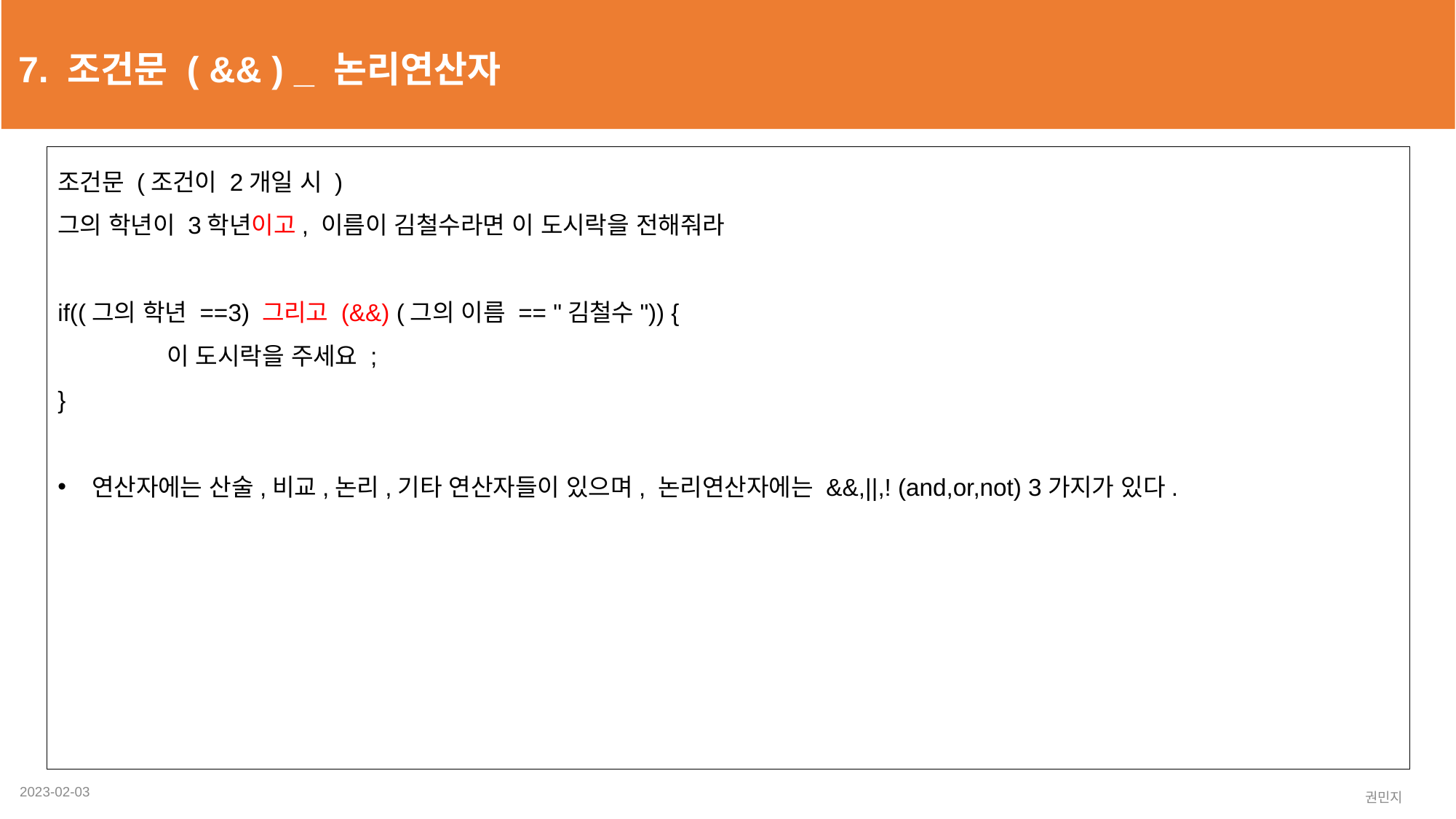

7. 조건문 ( && ) _ 논리연산자
조건문 (조건이 2개일 시 )
그의 학년이 3학년이고, 이름이 김철수라면 이 도시락을 전해줘라

if((그의 학년 ==3) 그리고 (&&) (그의 이름 == "김철수")) {
	이 도시락을 주세요 ;
}

연산자에는 산술,비교,논리,기타 연산자들이 있으며, 논리연산자에는 &&,||,! (and,or,not) 3가지가 있다.
2023-02-03
권민지